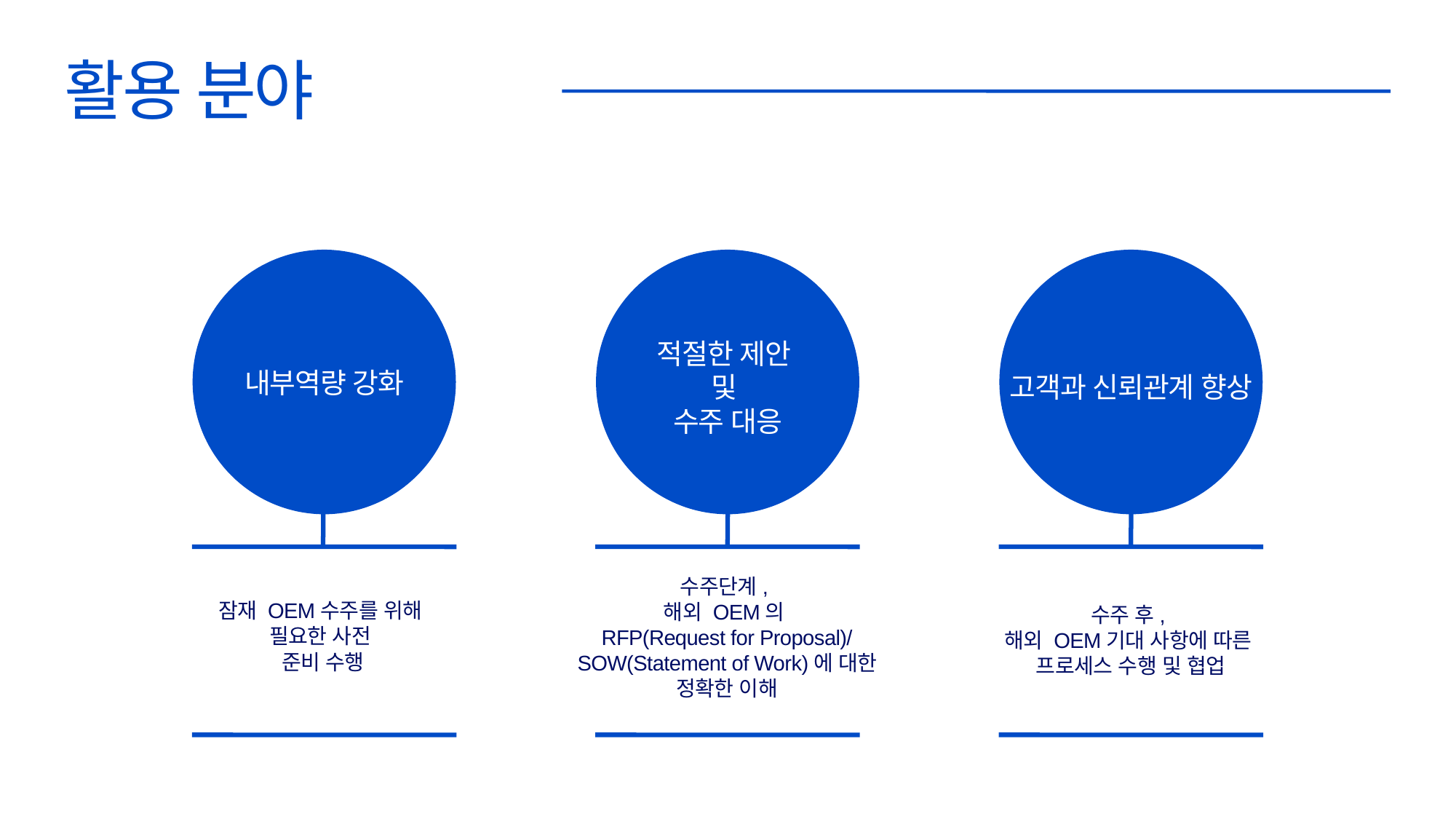

활용 분야

적절한 제안
및
수주 대응
내부역량 강화
고객과 신뢰관계 향상

수주단계,
해외 OEM의
RFP(Request for Proposal)/
SOW(Statement of Work)에 대한 정확한 이해
잠재 OEM수주를 위해
필요한 사전
준비 수행
수주 후,
해외 OEM기대 사항에 따른
프로세스 수행 및 협업